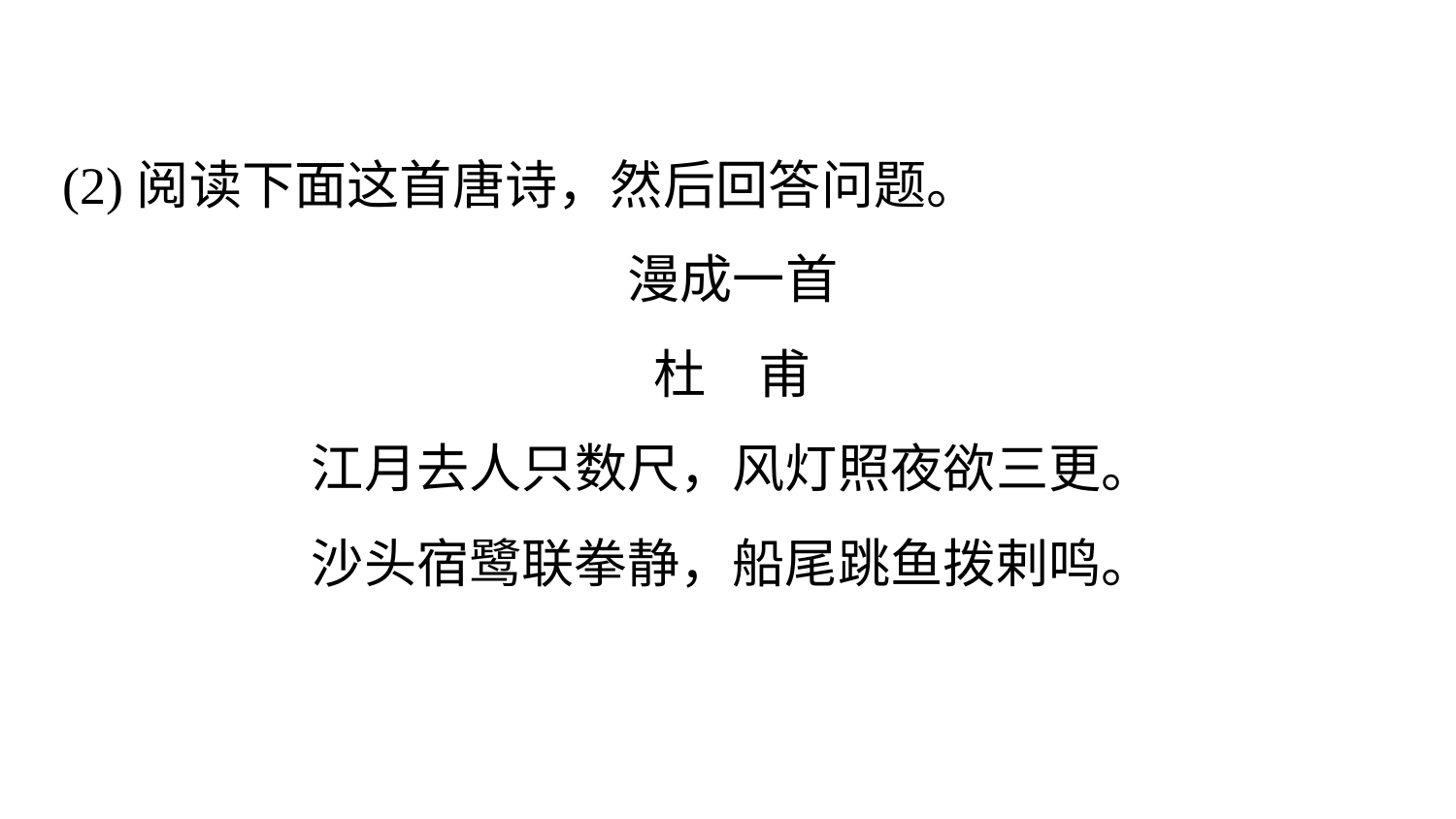

(2)阅读下面这首唐诗，然后回答问题。
漫成一首
杜　甫
江月去人只数尺，风灯照夜欲三更。
沙头宿鹭联拳静，船尾跳鱼拨剌鸣。